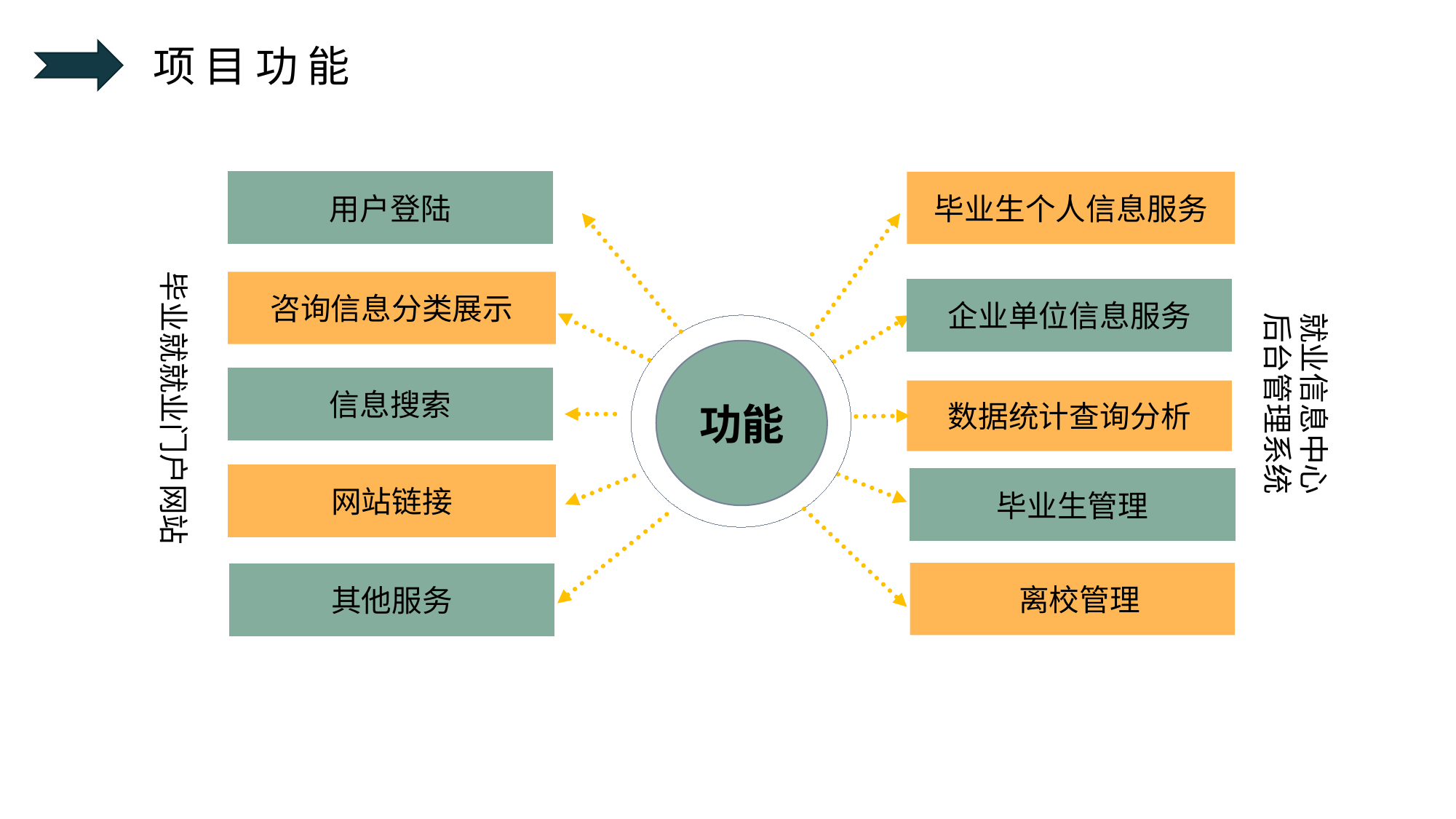

项目功能

用户登陆
毕业生个人信息服务

毕业就就业门户网站
咨询信息分类展示
企业单位信息服务
就业信息中心
后台管理系统

功能
信息搜索
数据统计查询分析

网站链接
毕业生管理

 离校管理
其他服务